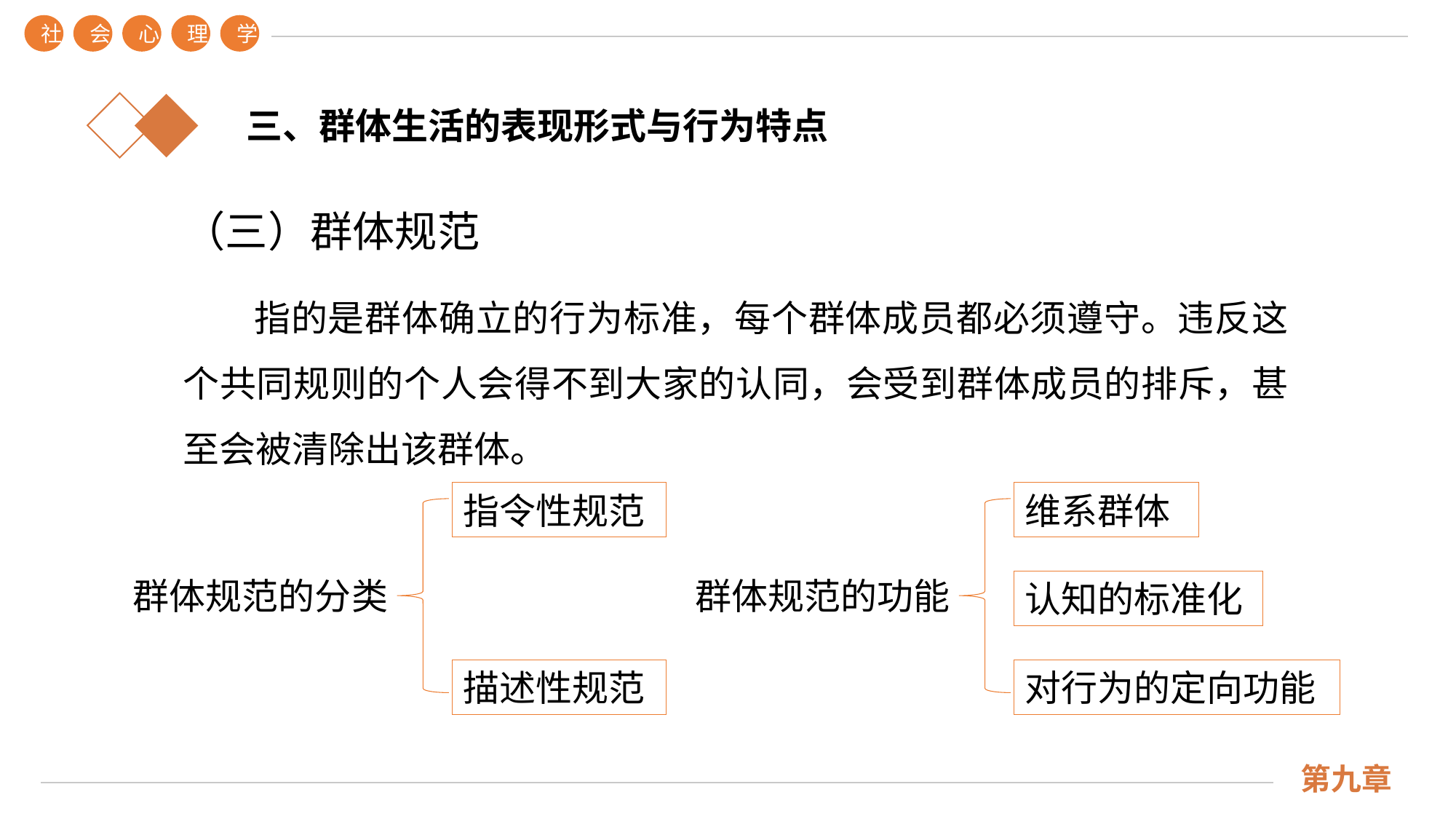

社
会
心
理
学

三、群体生活的表现形式与行为特点
（三）群体规范
       指的是群体确立的行为标准，每个群体成员都必须遵守。违反这个共同规则的个人会得不到大家的认同，会受到群体成员的排斥，甚至会被清除出该群体。

指令性规范

群体规范的分类
描述性规范
维系群体

群体规范的功能
认知的标准化
对行为的定向功能
第九章